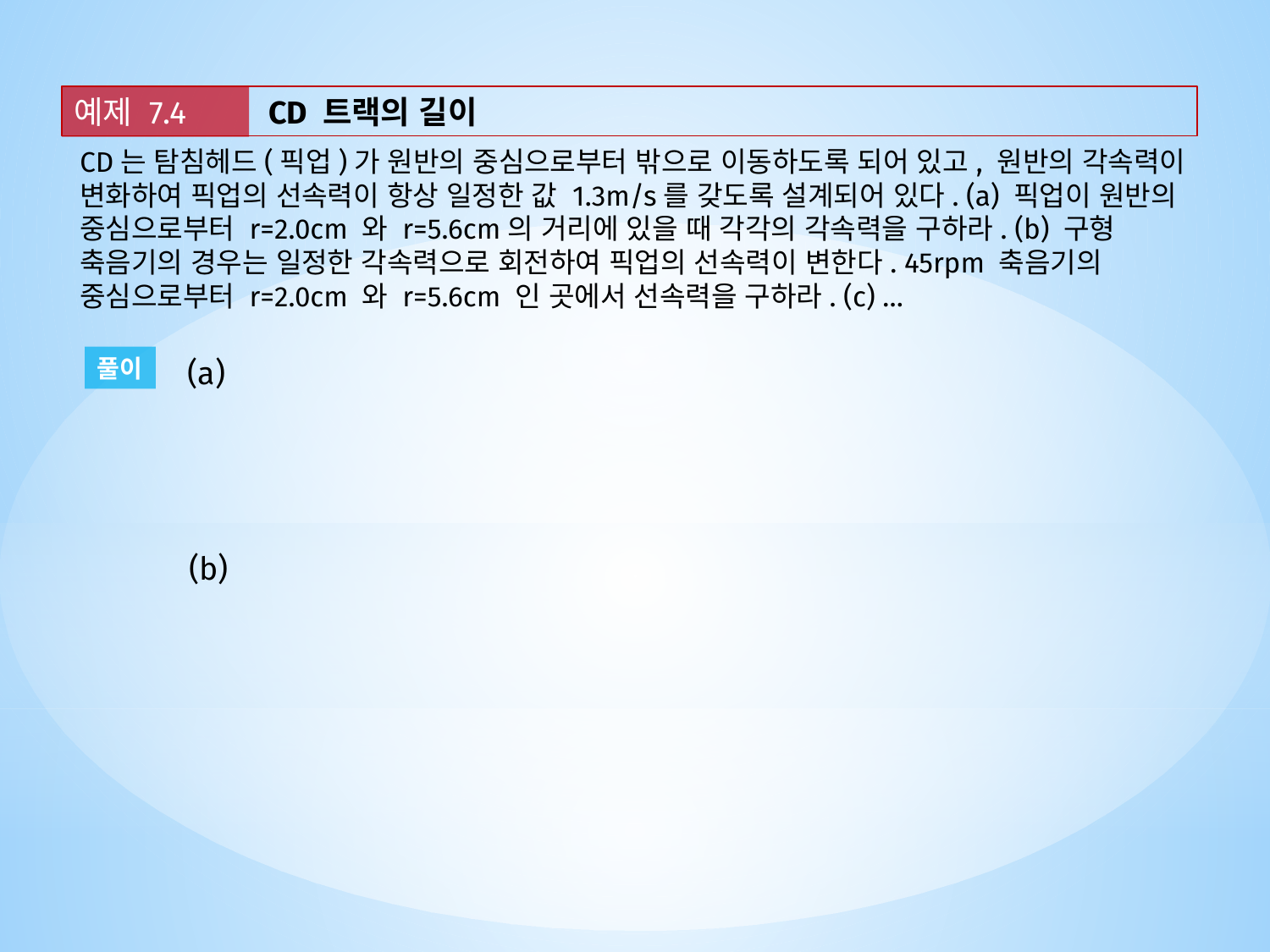

예제 7.4
CD 트랙의 길이
CD는 탐침헤드(픽업)가 원반의 중심으로부터 밖으로 이동하도록 되어 있고, 원반의 각속력이 변화하여 픽업의 선속력이 항상 일정한 값 1.3m/s를 갖도록 설계되어 있다. (a) 픽업이 원반의 중심으로부터 r=2.0cm 와 r=5.6cm의 거리에 있을 때 각각의 각속력을 구하라. (b) 구형 축음기의 경우는 일정한 각속력으로 회전하여 픽업의 선속력이 변한다. 45rpm 축음기의 중심으로부터 r=2.0cm 와 r=5.6cm 인 곳에서 선속력을 구하라. (c) …
풀이
(a)
(b)